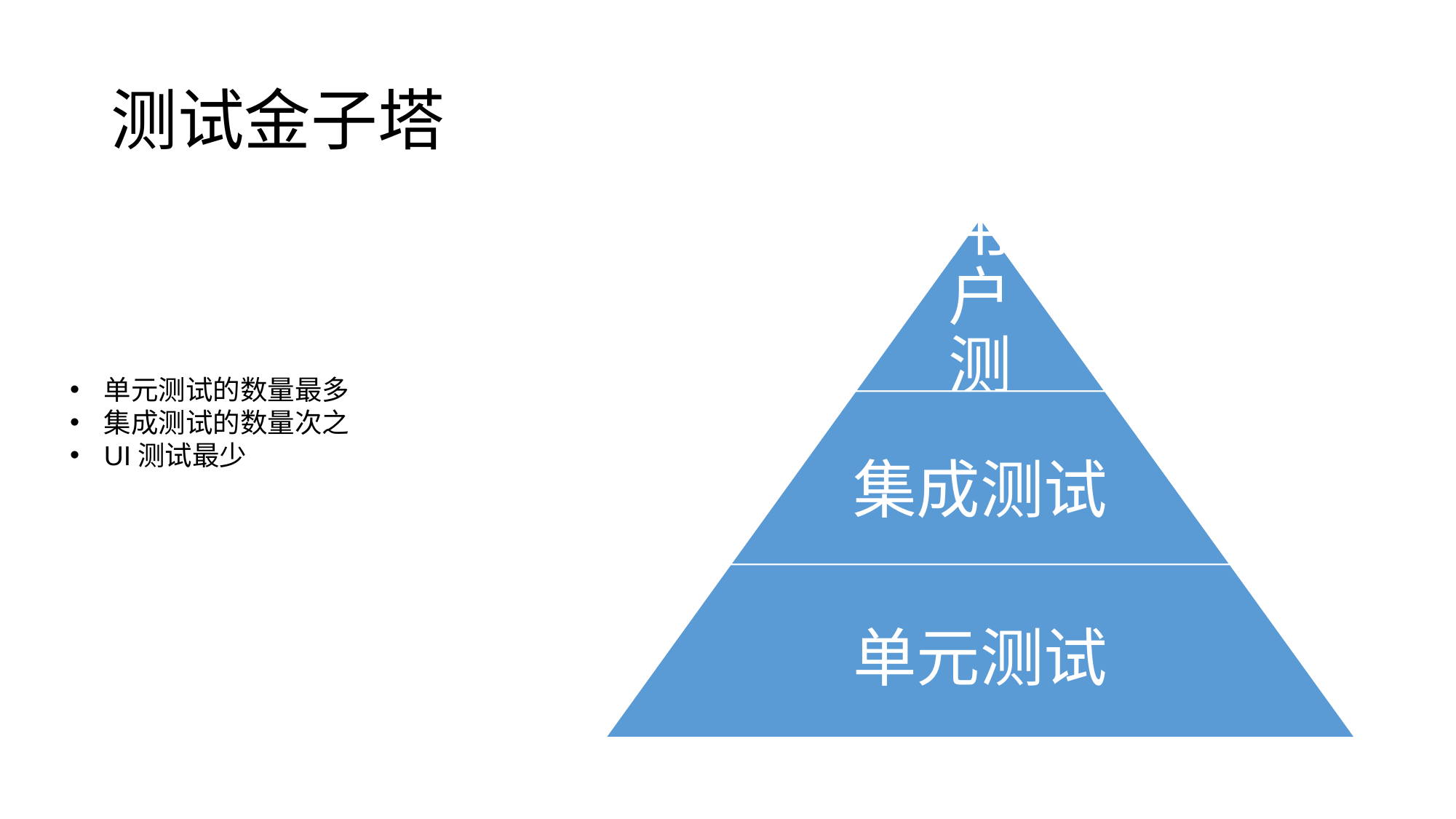

# 测试金子塔
用户测试
集成测试
单元测试
单元测试的数量最多
集成测试的数量次之
UI测试最少